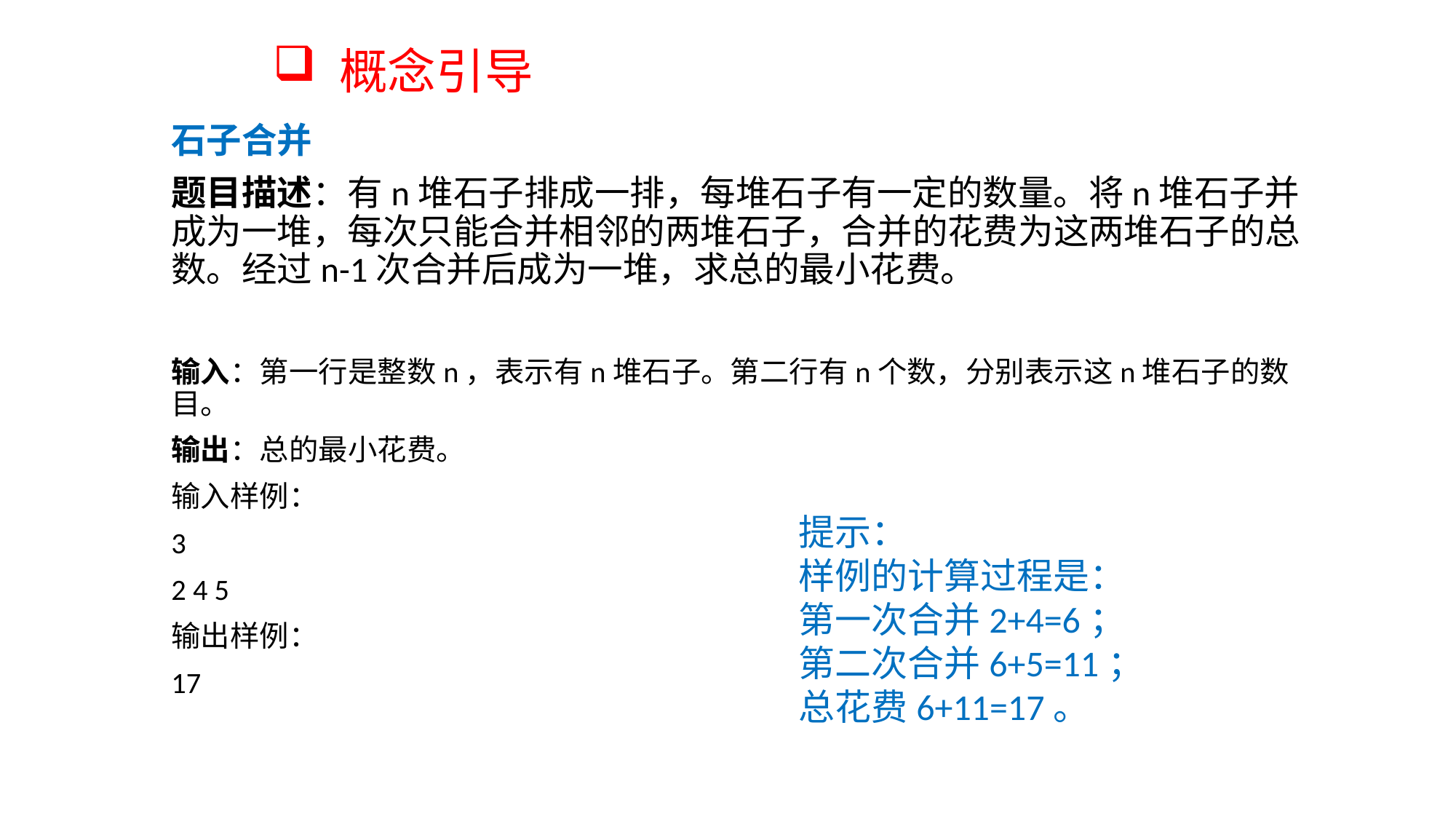

# 概念引导
石子合并
题目描述：有n堆石子排成一排，每堆石子有一定的数量。将n堆石子并成为一堆，每次只能合并相邻的两堆石子，合并的花费为这两堆石子的总数。经过n-1次合并后成为一堆，求总的最小花费。

输入：第一行是整数n，表示有n堆石子。第二行有n个数，分别表示这n堆石子的数目。
输出：总的最小花费。
输入样例：
3
2 4 5
输出样例：
17
提示：
样例的计算过程是：
第一次合并2+4=6；
第二次合并6+5=11；
总花费6+11=17。